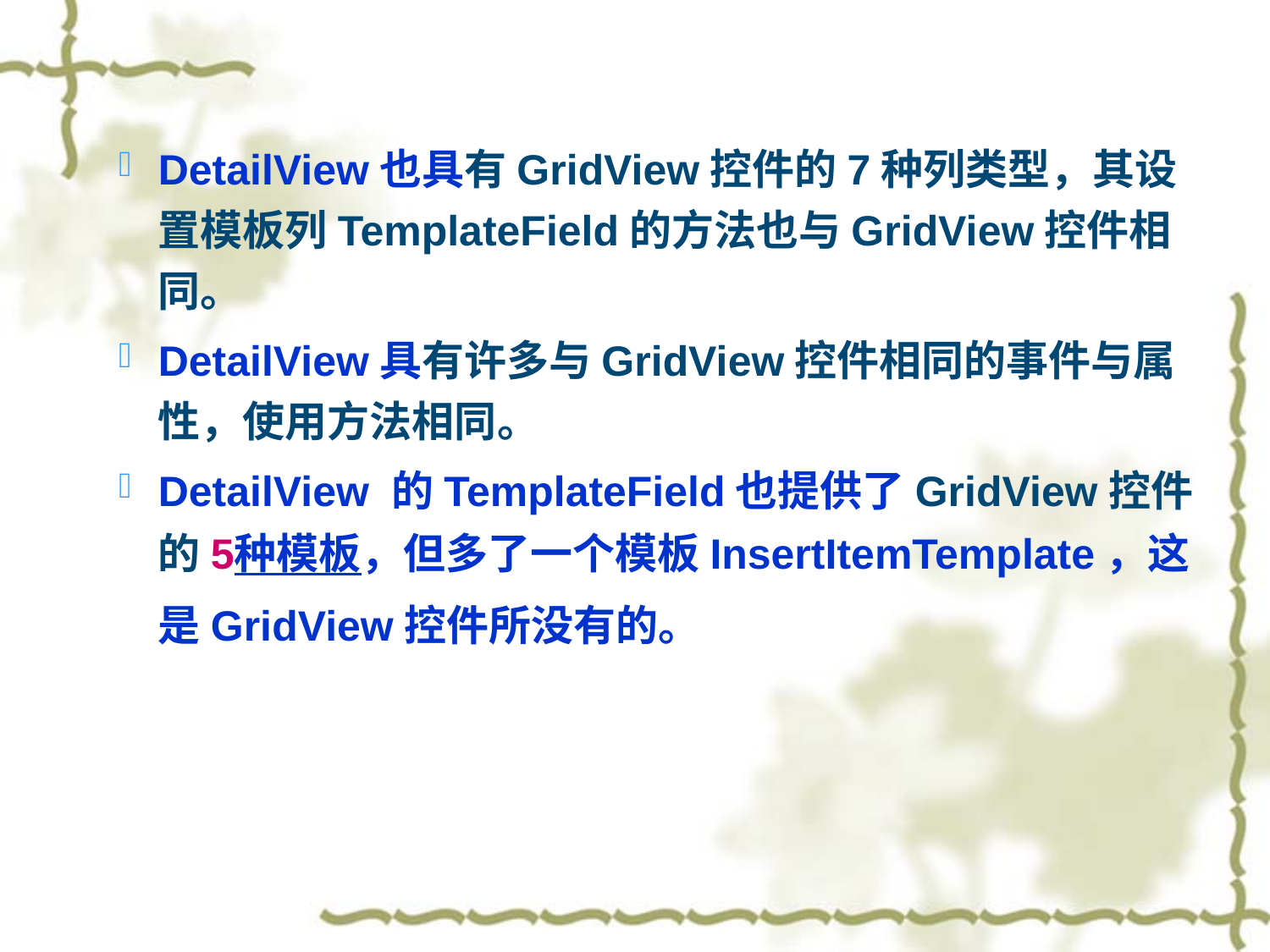

DetailView也具有GridView控件的7种列类型，其设置模板列TemplateField的方法也与GridView控件相同。
DetailView具有许多与GridView控件相同的事件与属性，使用方法相同。
DetailView 的TemplateField也提供了GridView控件的5种模板，但多了一个模板InsertItemTemplate，这是GridView控件所没有的。